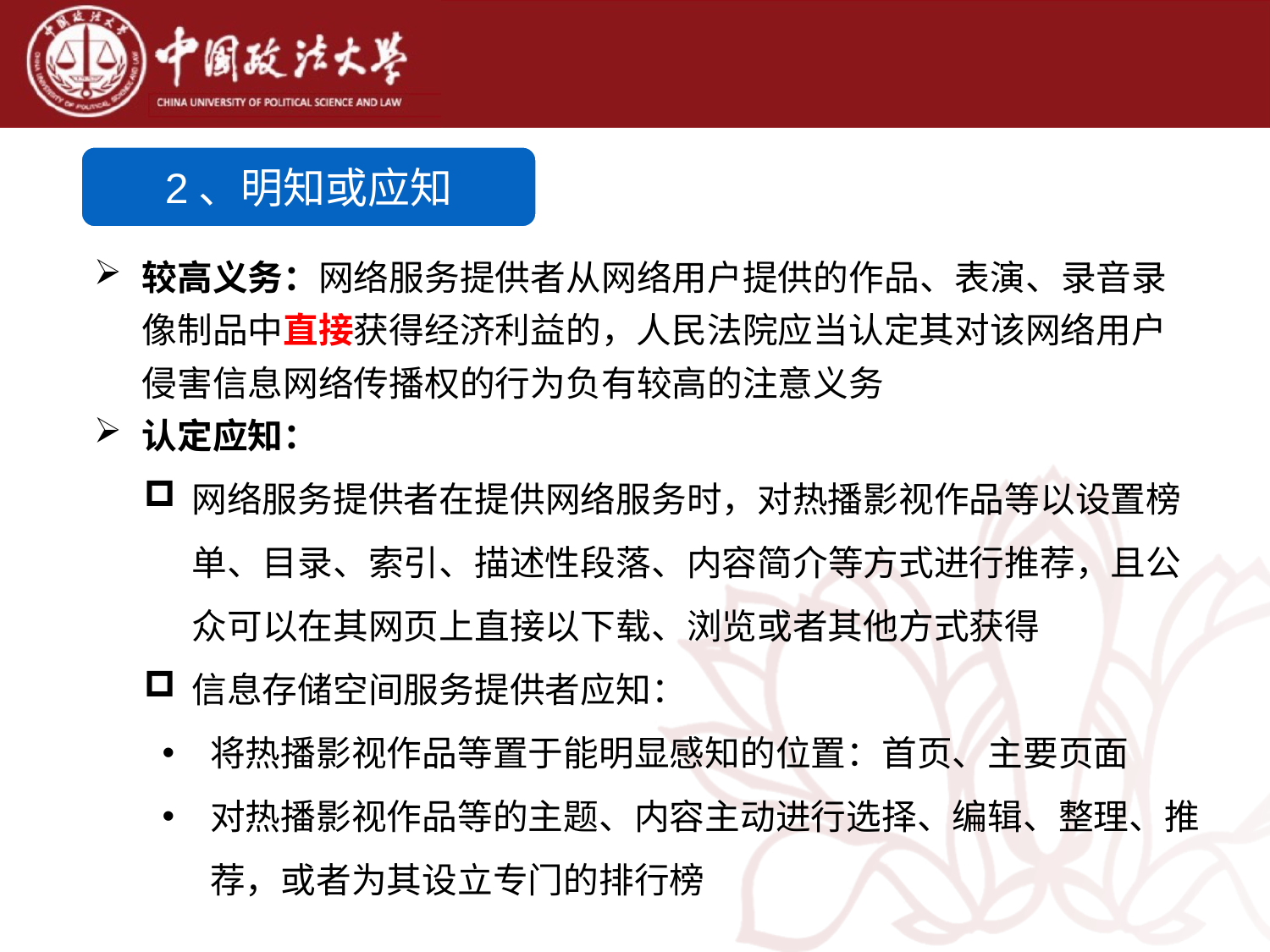

2、明知或应知
较高义务：网络服务提供者从网络用户提供的作品、表演、录音录像制品中直接获得经济利益的，人民法院应当认定其对该网络用户侵害信息网络传播权的行为负有较高的注意义务
认定应知：
网络服务提供者在提供网络服务时，对热播影视作品等以设置榜单、目录、索引、描述性段落、内容简介等方式进行推荐，且公众可以在其网页上直接以下载、浏览或者其他方式获得
信息存储空间服务提供者应知：
将热播影视作品等置于能明显感知的位置：首页、主要页面
对热播影视作品等的主题、内容主动进行选择、编辑、整理、推荐，或者为其设立专门的排行榜